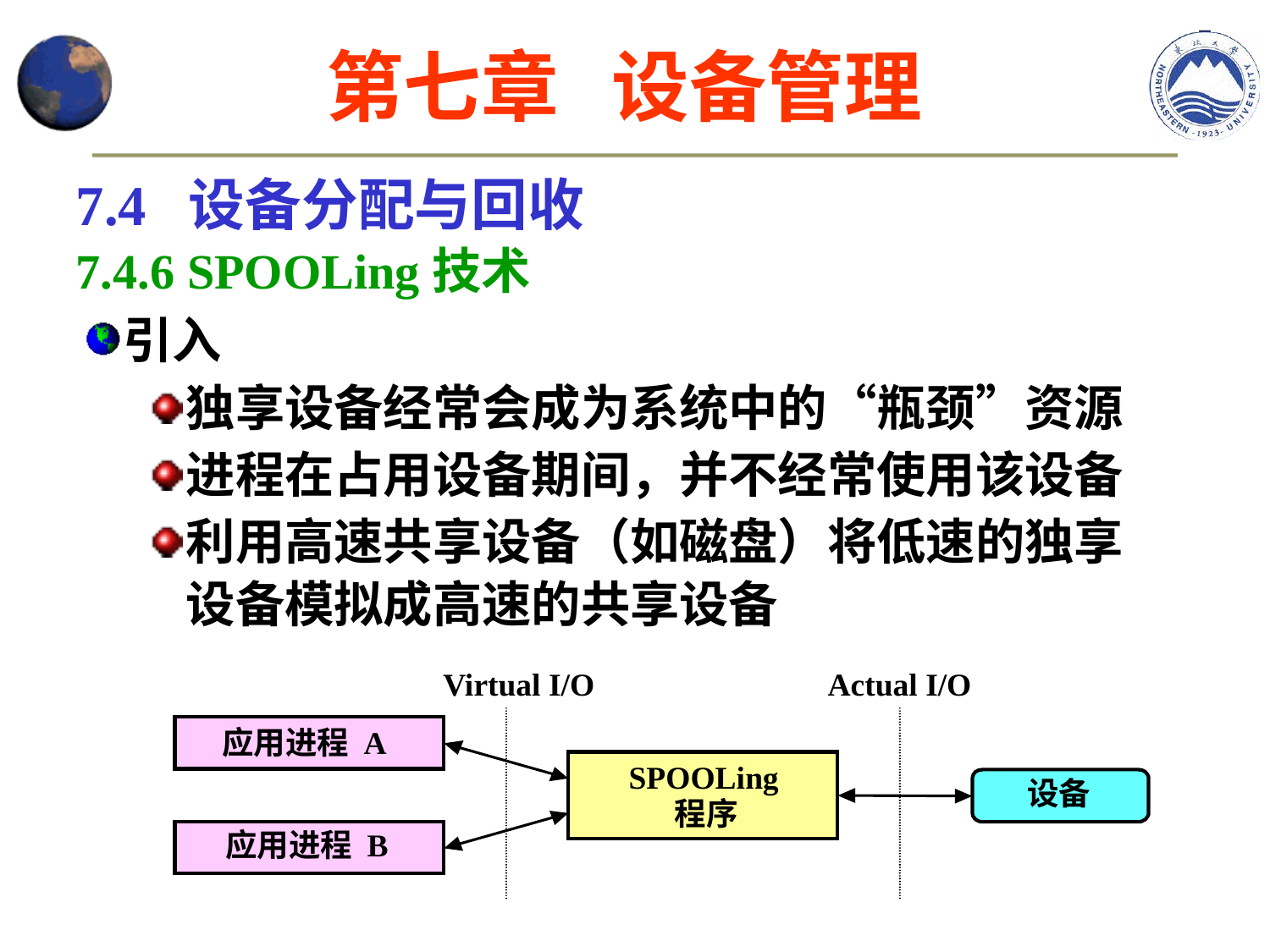

第七章   设备管理
7.4  设备分配与回收
7.4.6 SPOOLing技术
引入
独享设备经常会成为系统中的“瓶颈”资源
进程在占用设备期间，并不经常使用该设备
利用高速共享设备（如磁盘）将低速的独享设备模拟成高速的共享设备

Virtual I/O
Actual I/O

应用进程 A

SPOOLing

设备

程序

应用进程 B